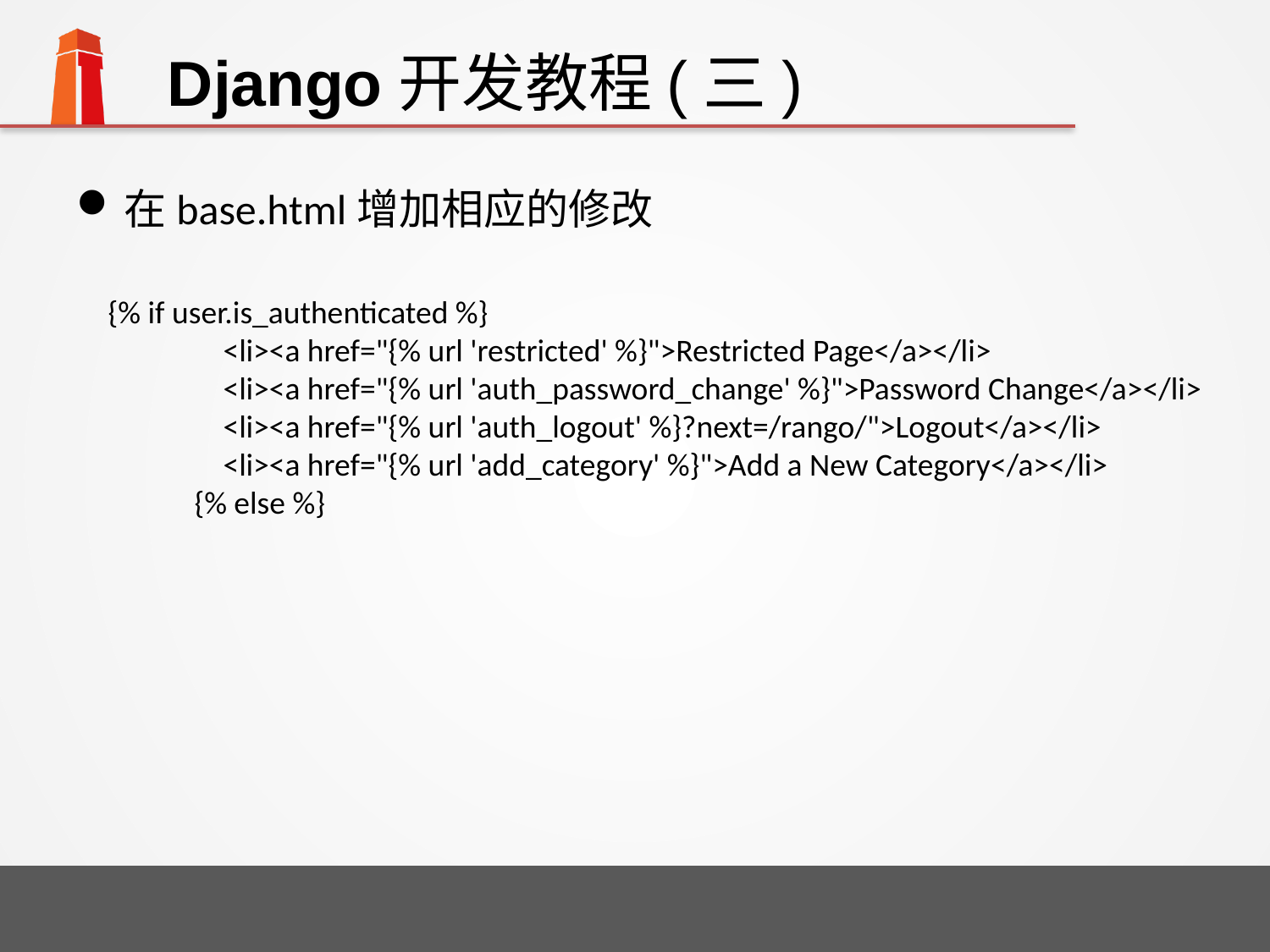

# Django开发教程(三)
在base.html增加相应的修改
            {% if user.is_authenticated %}
                            <li><a href="{% url 'restricted' %}">Restricted Page</a></li>
                            <li><a href="{% url 'auth_password_change' %}">Password Change</a></li>
                            <li><a href="{% url 'auth_logout' %}?next=/rango/">Logout</a></li>
                            <li><a href="{% url 'add_category' %}">Add a New Category</a></li>
                        {% else %}